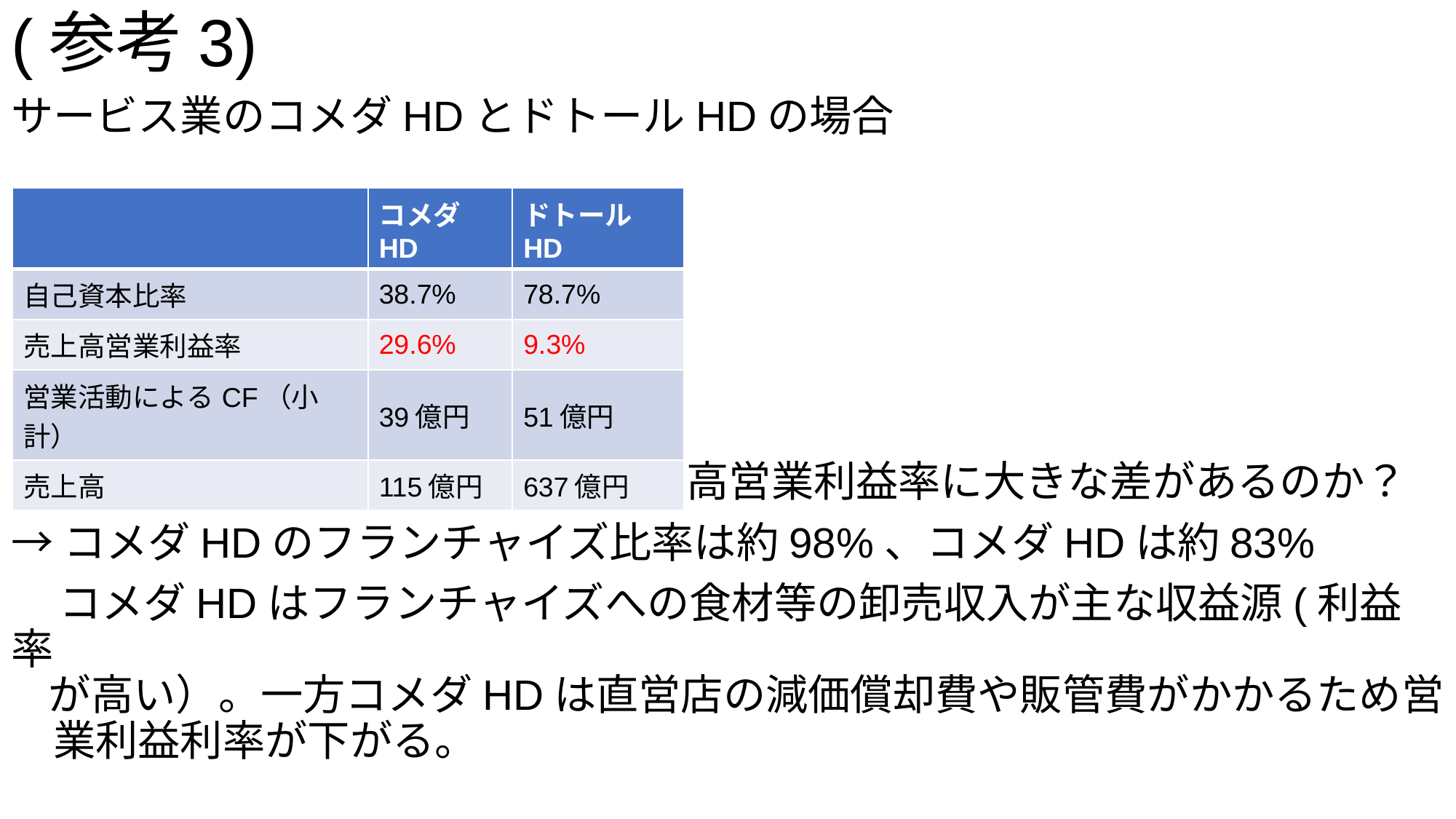

# (参考3)
サービス業のコメダHDとドトールHDの場合

同じ喫茶店チェーンであるのに売上高営業利益率に大きな差があるのか？
→コメダHDのフランチャイズ比率は約98%、コメダHDは約83%
    コメダHDはフランチャイズへの食材等の卸売収入が主な収益源(利益率
    が高い）。一方コメダHDは直営店の減価償却費や販管費がかかるため営
　業利益利率が下がる。
|  | コメダHD | ドトールHD |
| --- | --- | --- |
| 自己資本比率 | 38.7% | 78.7% |
| 売上高営業利益率 | 29.6% | 9.3% |
| 営業活動によるCF（小計） | 39億円 | 51億円 |
| 売上高 | 115億円 | 637億円 |